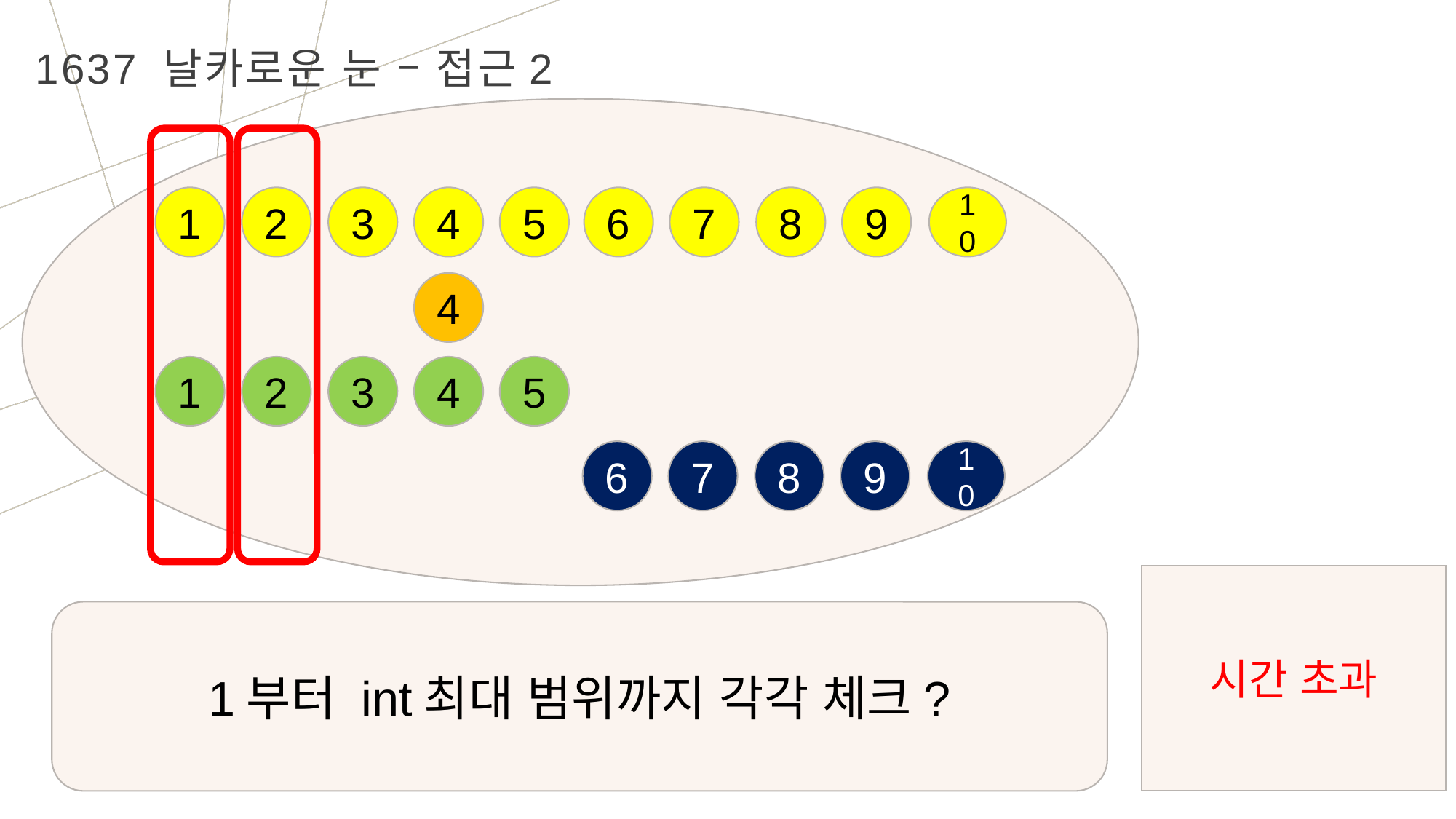

# 1637 날카로운 눈 – 접근2

1
2
3
4
5
6
7
8
9
10
4
1
2
3
4
5
6
7
8
9
10
시간 초과
1부터 int최대 범위까지 각각 체크?
9